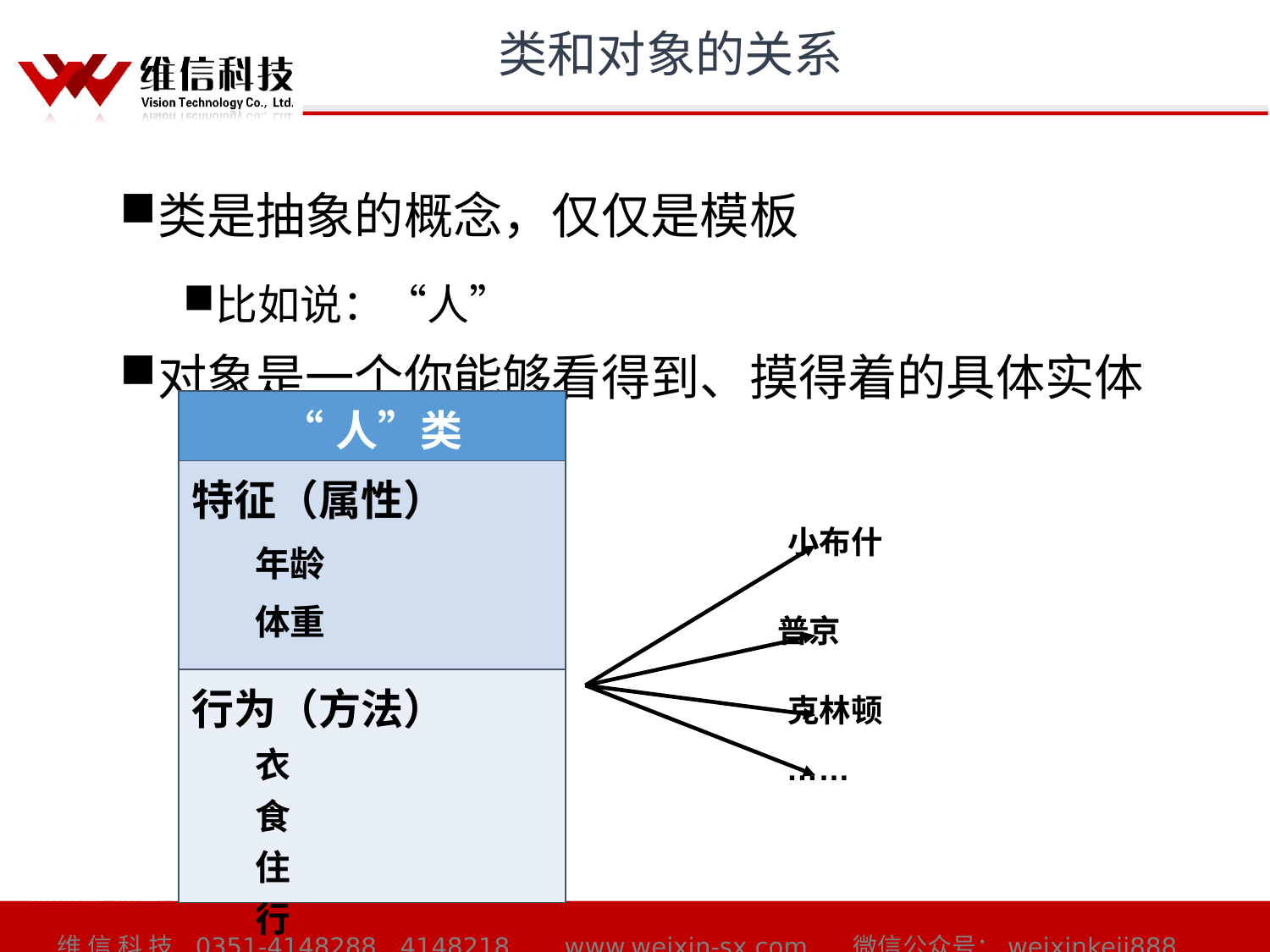

# 类和对象的关系
类是抽象的概念，仅仅是模板
比如说：“人”
对象是一个你能够看得到、摸得着的具体实体

| “人”类 |
| --- |
| 特征（属性） 年龄 体重 |
| 行为（方法） 衣 食 住 行 |
小布什

普京
克林顿
……